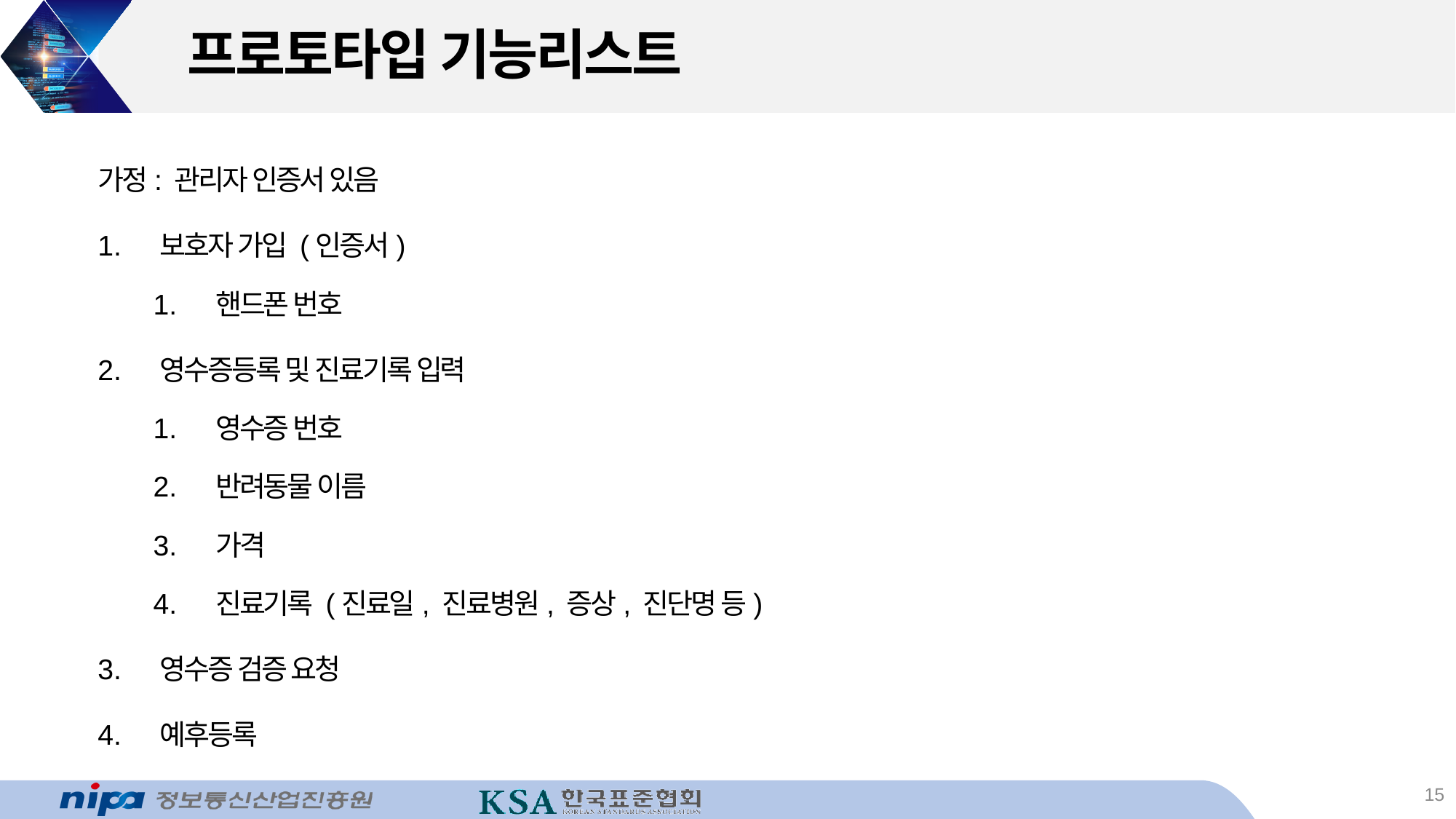

# 프로토타입 기능리스트
가정: 관리자 인증서 있음
보호자 가입 (인증서)
핸드폰 번호
영수증등록 및 진료기록 입력
영수증 번호
반려동물 이름
가격
진료기록 (진료일, 진료병원, 증상, 진단명 등)
영수증 검증 요청
예후등록

15